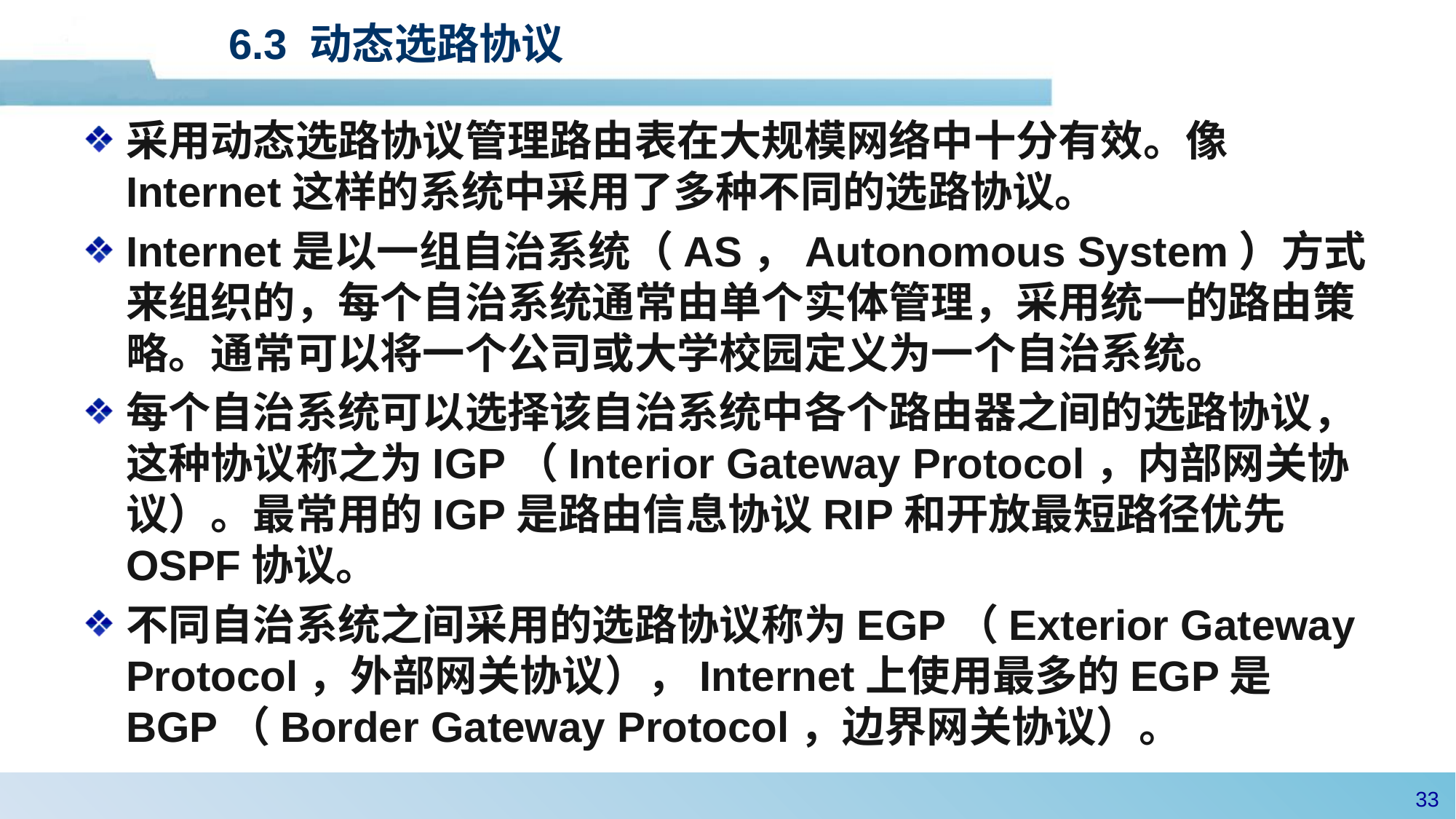

# 6.3 动态选路协议
采用动态选路协议管理路由表在大规模网络中十分有效。像Internet这样的系统中采用了多种不同的选路协议。
Internet是以一组自治系统（AS，Autonomous System）方式来组织的，每个自治系统通常由单个实体管理，采用统一的路由策略。通常可以将一个公司或大学校园定义为一个自治系统。
每个自治系统可以选择该自治系统中各个路由器之间的选路协议，这种协议称之为IGP（Interior Gateway Protocol，内部网关协议）。最常用的IGP是路由信息协议RIP和开放最短路径优先OSPF协议。
不同自治系统之间采用的选路协议称为EGP（Exterior Gateway Protocol，外部网关协议），Internet上使用最多的EGP是BGP（Border Gateway Protocol，边界网关协议）。
33